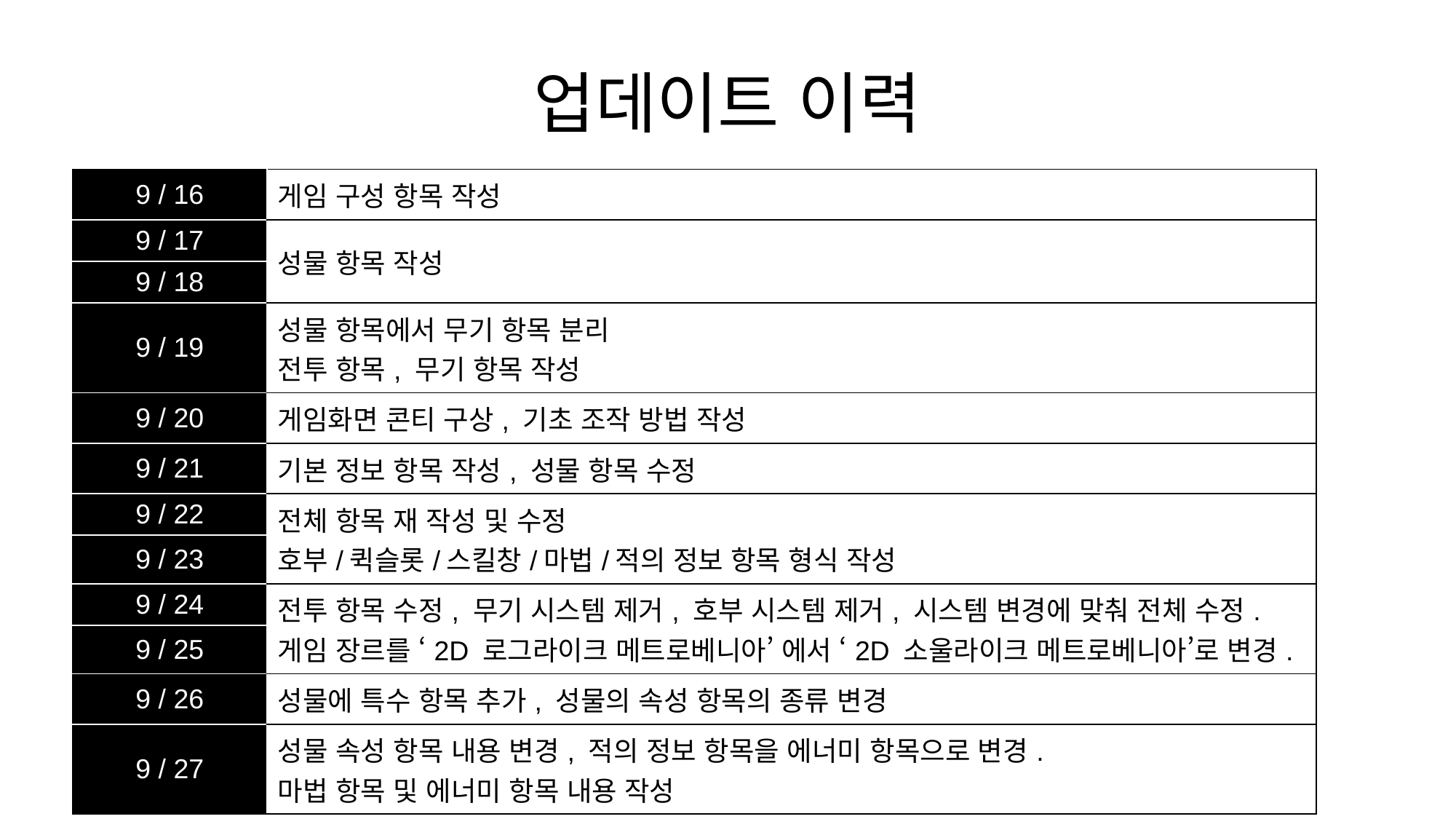

# 업데이트 이력
| 9 / 16 | 게임 구성 항목 작성 |
| --- | --- |
| 9 / 17 | 성물 항목 작성 |
| 9 / 18 |  |
| 9 / 19 | 성물 항목에서 무기 항목 분리 전투 항목, 무기 항목 작성 |
| 9 / 20 | 게임화면 콘티 구상, 기초 조작 방법 작성 |
| 9 / 21 | 기본 정보 항목 작성, 성물 항목 수정 |
| 9 / 22 | 전체 항목 재 작성 및 수정 호부/퀵슬롯/스킬창/마법/적의 정보 항목 형식 작성 |
| 9 / 23 |  |
| 9 / 24 | 전투 항목 수정, 무기 시스템 제거, 호부 시스템 제거, 시스템 변경에 맞춰 전체 수정. 게임 장르를 ‘2D 로그라이크 메트로베니아’ 에서 ‘2D 소울라이크 메트로베니아’로 변경. |
| 9 / 25 |  |
| 9 / 26 | 성물에 특수 항목 추가, 성물의 속성 항목의 종류 변경 |
| 9 / 27 | 성물 속성 항목 내용 변경, 적의 정보 항목을 에너미 항목으로 변경. 마법 항목 및 에너미 항목 내용 작성 |